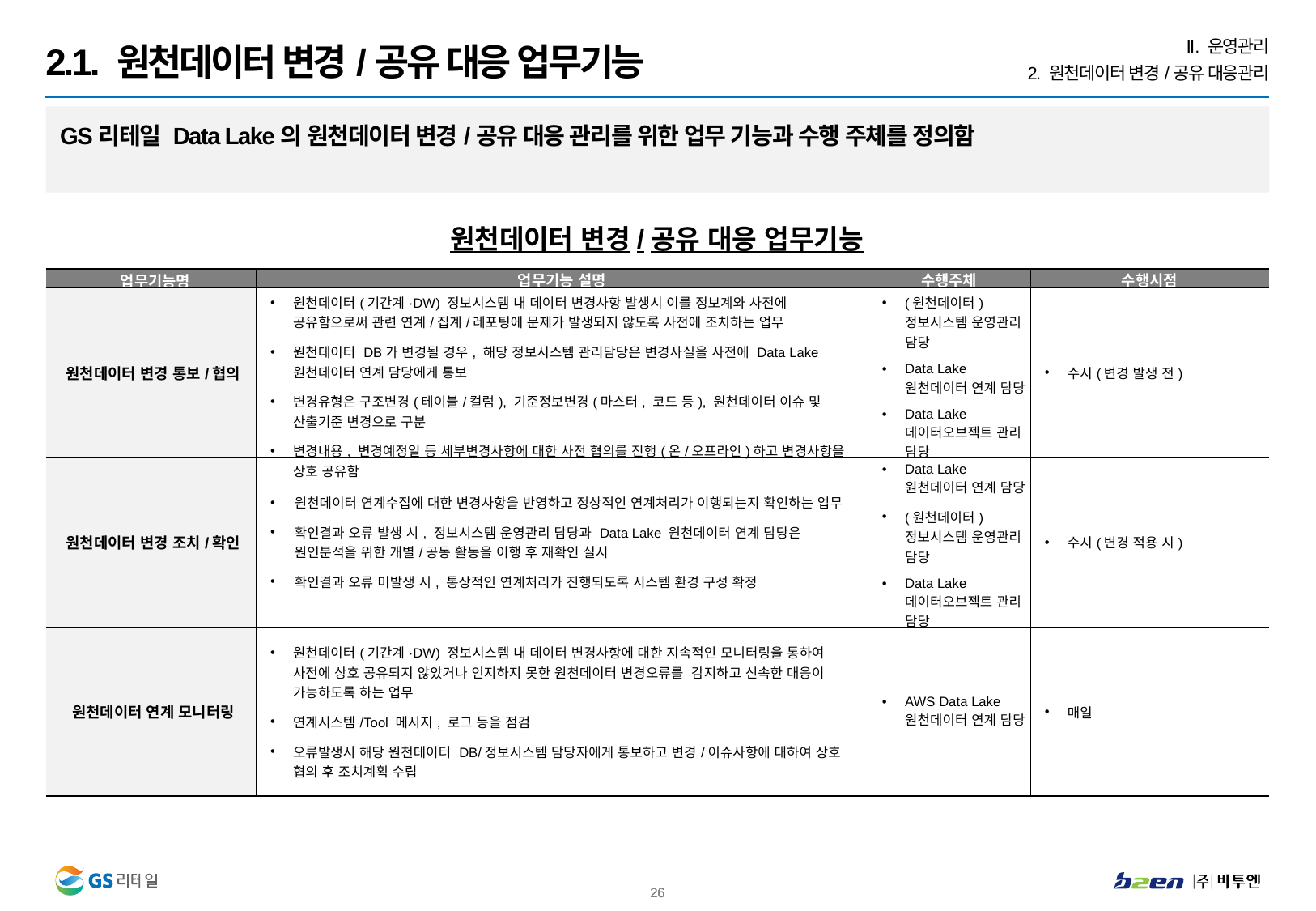

Ⅱ. 운영관리
2. 원천데이터 변경/공유 대응관리
2.1. 원천데이터 변경/공유 대응 업무기능
GS리테일 Data Lake의 원천데이터 변경/공유 대응 관리를 위한 업무 기능과 수행 주체를 정의함
원천데이터 변경/공유 대응 업무기능
| 업무기능명 | 업무기능 설명 | 수행주체 | 수행시점 |
| --- | --- | --- | --- |
| 원천데이터 변경 통보/협의 | 원천데이터(기간계·DW) 정보시스템 내 데이터 변경사항 발생시 이를 정보계와 사전에 공유함으로써 관련 연계/집계/레포팅에 문제가 발생되지 않도록 사전에 조치하는 업무 원천데이터 DB가 변경될 경우, 해당 정보시스템 관리담당은 변경사실을 사전에 Data Lake 원천데이터 연계 담당에게 통보 변경유형은 구조변경(테이블/컬럼), 기준정보변경(마스터, 코드 등), 원천데이터 이슈 및 산출기준 변경으로 구분 변경내용, 변경예정일 등 세부변경사항에 대한 사전 협의를 진행(온/오프라인)하고 변경사항을 상호 공유함 | (원천데이터)정보시스템 운영관리 담당 Data Lake 원천데이터 연계 담당 Data Lake 데이터오브젝트 관리 담당 | 수시(변경 발생 전) |
| 원천데이터 변경 조치/확인 | 원천데이터 연계수집에 대한 변경사항을 반영하고 정상적인 연계처리가 이행되는지 확인하는 업무 확인결과 오류 발생 시, 정보시스템 운영관리 담당과 Data Lake 원천데이터 연계 담당은 원인분석을 위한 개별/공동 활동을 이행 후 재확인 실시 확인결과 오류 미발생 시, 통상적인 연계처리가 진행되도록 시스템 환경 구성 확정 | Data Lake 원천데이터 연계 담당 (원천데이터)정보시스템 운영관리 담당 Data Lake 데이터오브젝트 관리 담당 | 수시(변경 적용 시) |
| 원천데이터 연계 모니터링 | 원천데이터(기간계·DW) 정보시스템 내 데이터 변경사항에 대한 지속적인 모니터링을 통하여 사전에 상호 공유되지 않았거나 인지하지 못한 원천데이터 변경오류를 감지하고 신속한 대응이 가능하도록 하는 업무 연계시스템/Tool 메시지, 로그 등을 점검 오류발생시 해당 원천데이터 DB/정보시스템 담당자에게 통보하고 변경/이슈사항에 대하여 상호 협의 후 조치계획 수립 | AWS Data Lake 원천데이터 연계 담당 | 매일 |
26
26